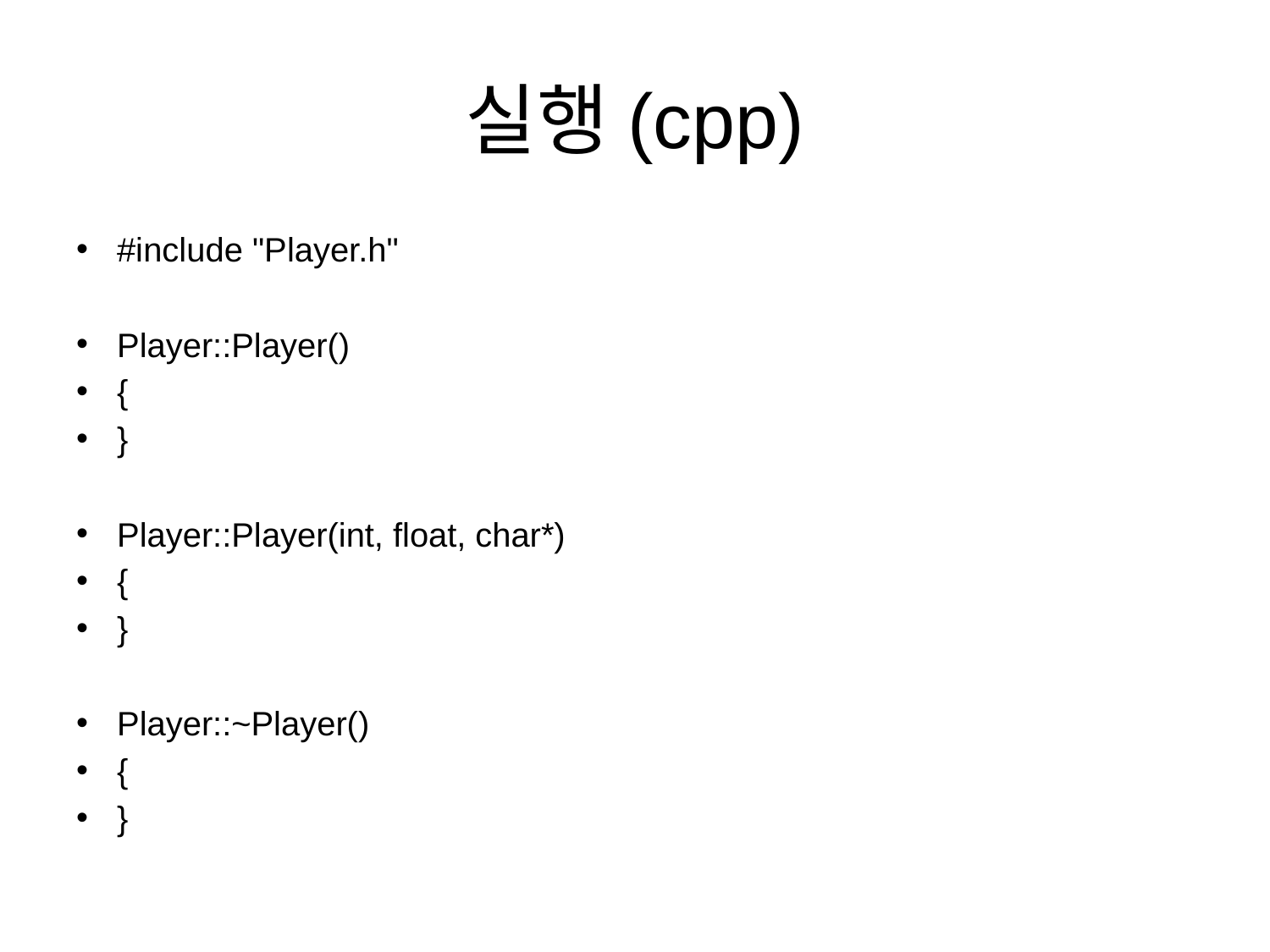

# 실행(cpp)
#include "Player.h"

Player::Player()
{
}

Player::Player(int, float, char*)
{
}

Player::~Player()
{
}